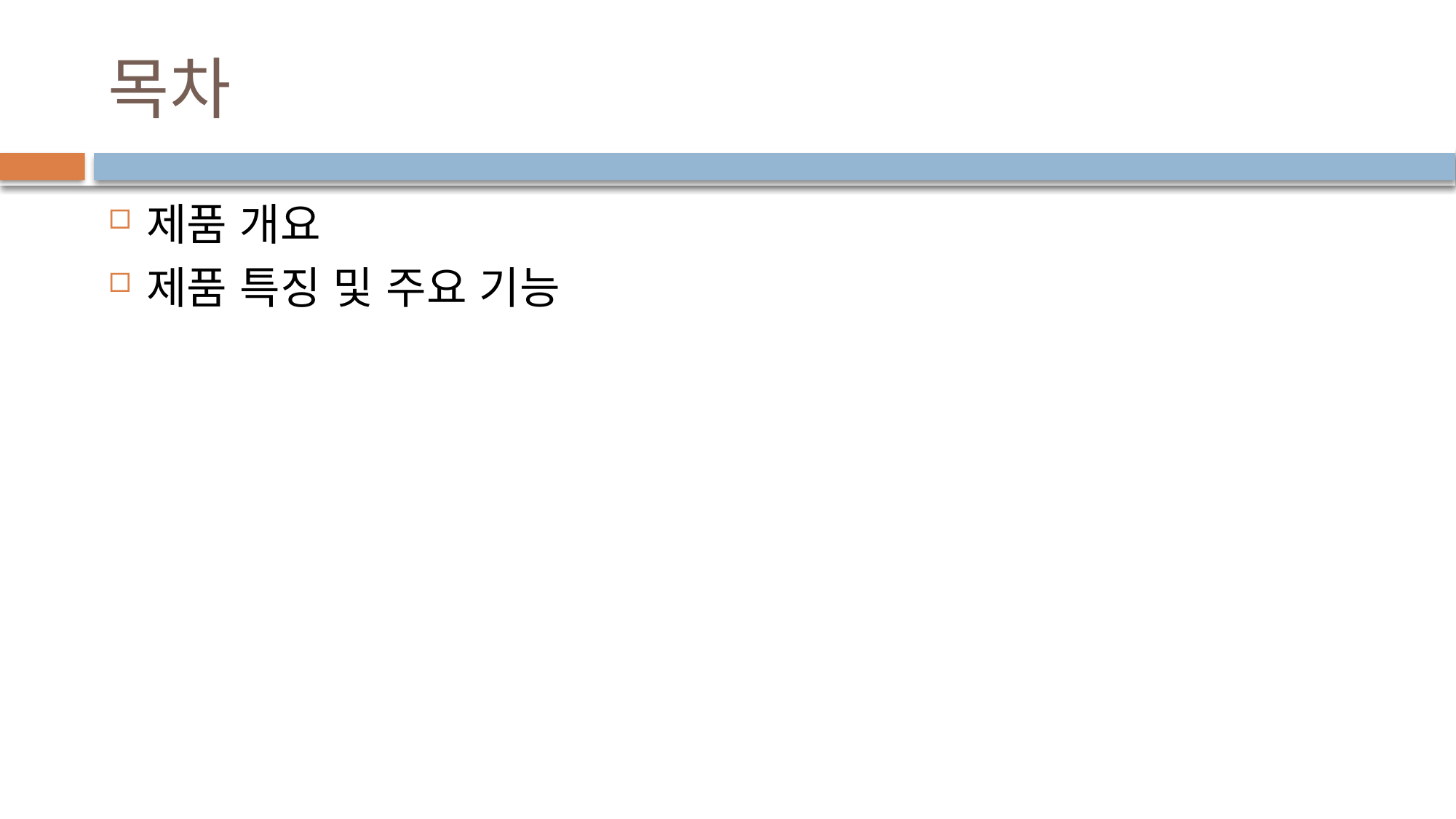

# 목차
제품 개요
제품 특징 및 주요 기능